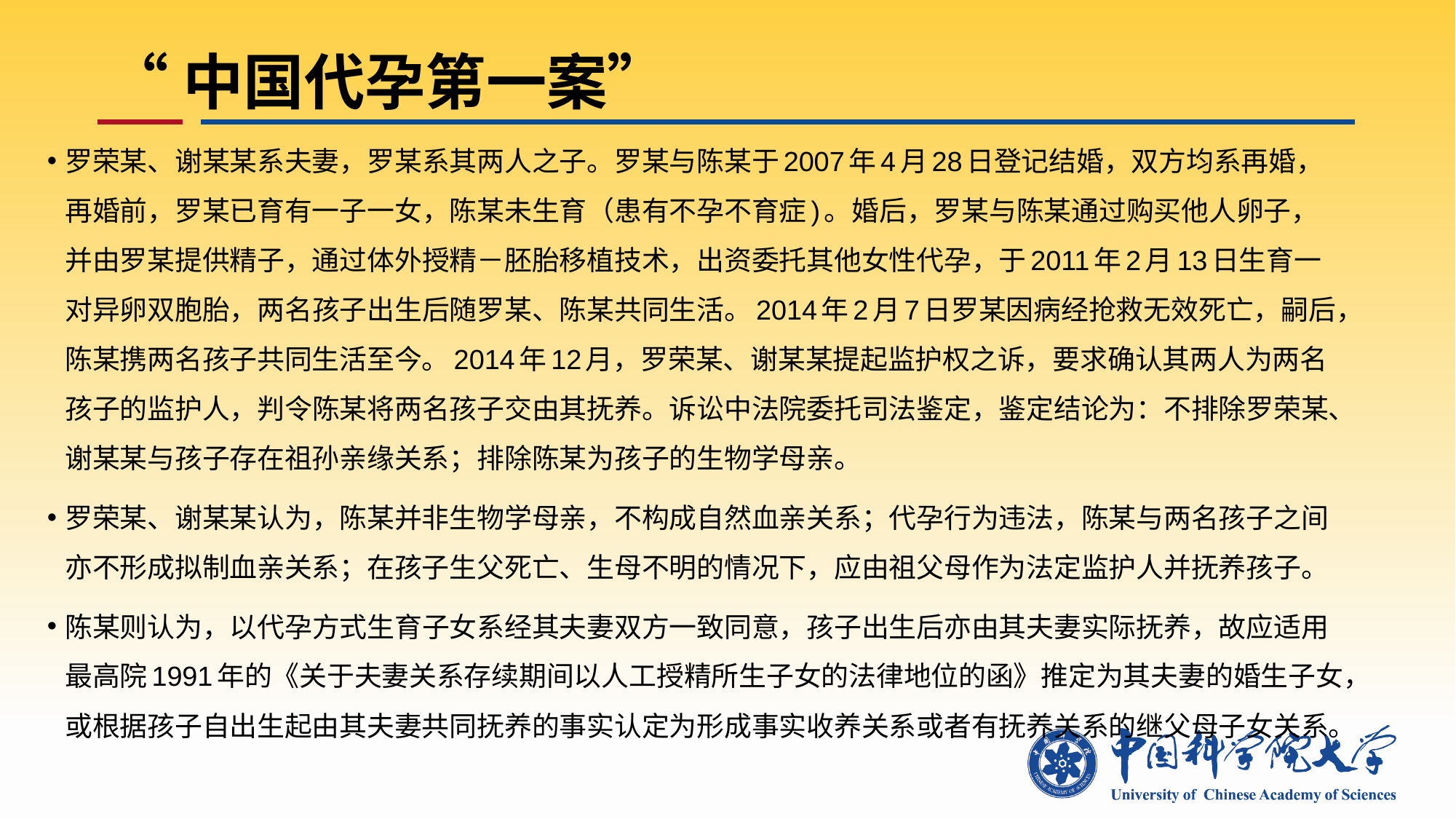

# “中国代孕第一案”
罗荣某、谢某某系夫妻，罗某系其两人之子。罗某与陈某于2007年4月28日登记结婚，双方均系再婚，再婚前，罗某已育有一子一女，陈某未生育（患有不孕不育症)。婚后，罗某与陈某通过购买他人卵子，并由罗某提供精子，通过体外授精－胚胎移植技术，出资委托其他女性代孕，于2011年2月13日生育一对异卵双胞胎，两名孩子出生后随罗某、陈某共同生活。2014年2月7日罗某因病经抢救无效死亡，嗣后，陈某携两名孩子共同生活至今。2014年12月，罗荣某、谢某某提起监护权之诉，要求确认其两人为两名孩子的监护人，判令陈某将两名孩子交由其抚养。诉讼中法院委托司法鉴定，鉴定结论为：不排除罗荣某、谢某某与孩子存在祖孙亲缘关系；排除陈某为孩子的生物学母亲。
罗荣某、谢某某认为，陈某并非生物学母亲，不构成自然血亲关系；代孕行为违法，陈某与两名孩子之间亦不形成拟制血亲关系；在孩子生父死亡、生母不明的情况下，应由祖父母作为法定监护人并抚养孩子。
陈某则认为，以代孕方式生育子女系经其夫妻双方一致同意，孩子出生后亦由其夫妻实际抚养，故应适用最高院1991年的《关于夫妻关系存续期间以人工授精所生子女的法律地位的函》推定为其夫妻的婚生子女，或根据孩子自出生起由其夫妻共同抚养的事实认定为形成事实收养关系或者有抚养关系的继父母子女关系。